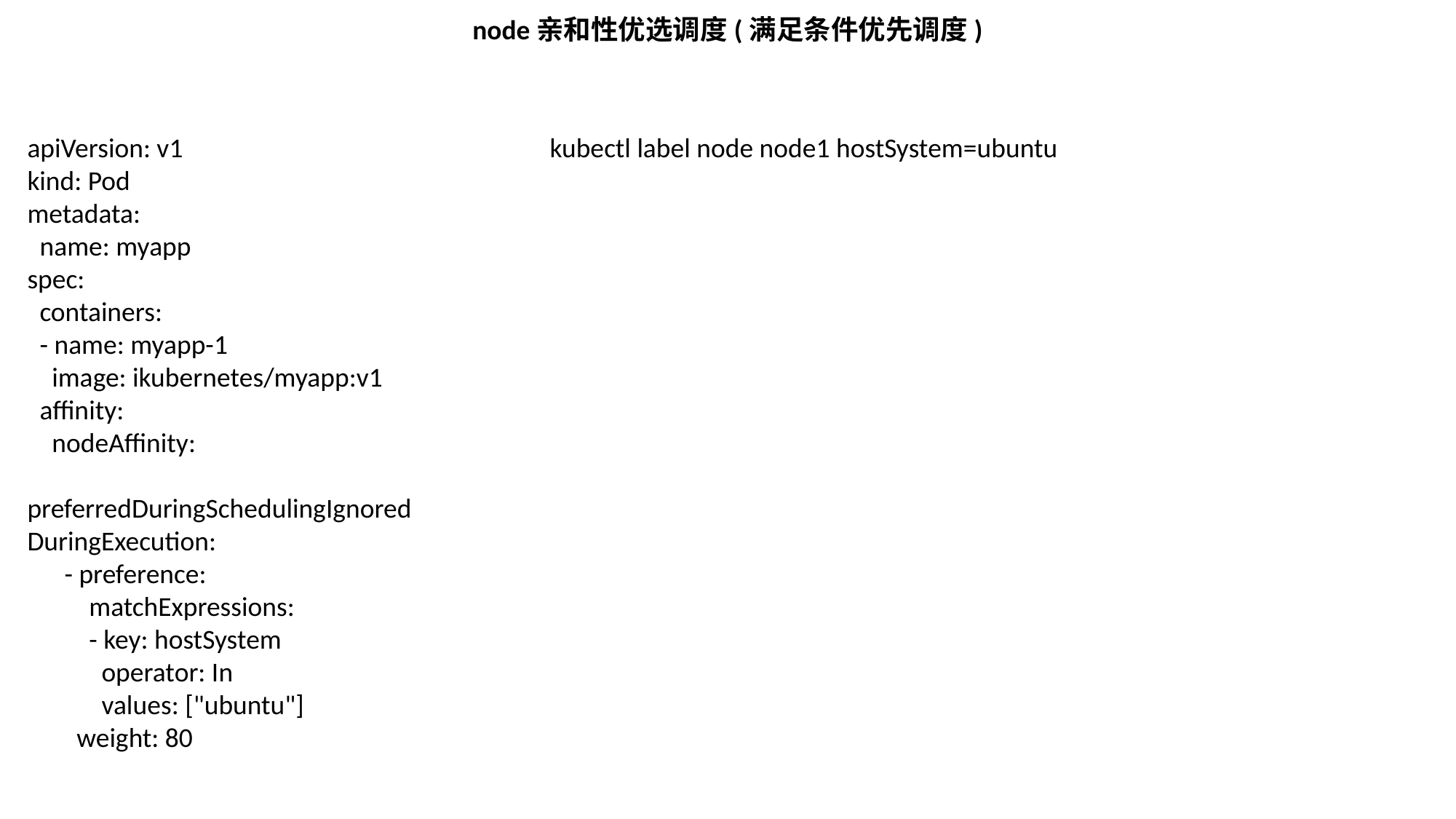

node亲和性优选调度(满足条件优先调度)
apiVersion: v1
kind: Pod
metadata:
  name: myapp
spec:
  containers:
  - name: myapp-1
    image: ikubernetes/myapp:v1
  affinity:
    nodeAffinity:
      preferredDuringSchedulingIgnoredDuringExecution:
      - preference:
          matchExpressions:
          - key: hostSystem
            operator: In
            values: ["ubuntu"]
        weight: 80
kubectl label node node1 hostSystem=ubuntu